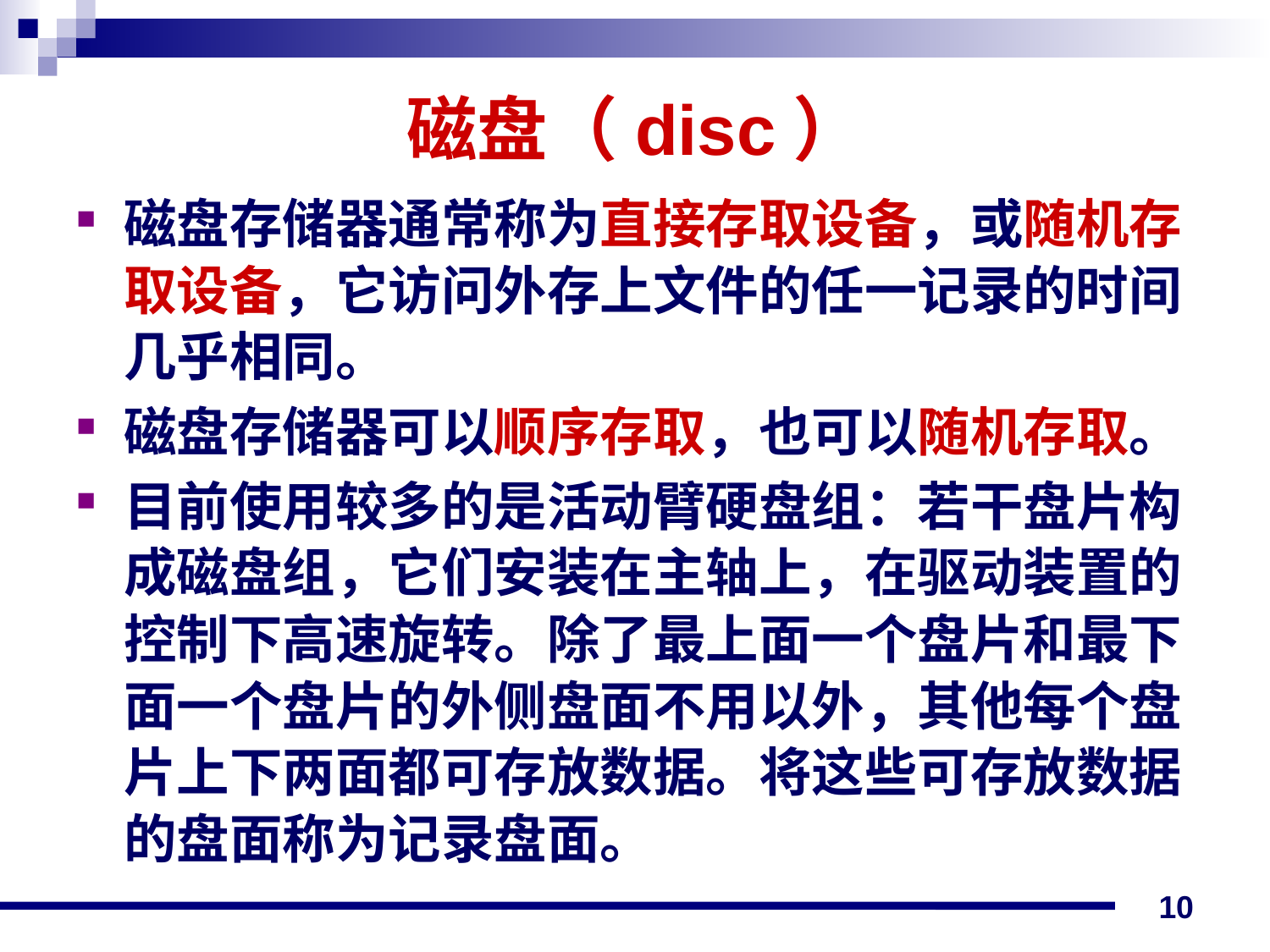

# 磁盘（disc）
磁盘存储器通常称为直接存取设备，或随机存取设备，它访问外存上文件的任一记录的时间几乎相同。
磁盘存储器可以顺序存取，也可以随机存取。
目前使用较多的是活动臂硬盘组：若干盘片构成磁盘组，它们安装在主轴上，在驱动装置的控制下高速旋转。除了最上面一个盘片和最下面一个盘片的外侧盘面不用以外，其他每个盘片上下两面都可存放数据。将这些可存放数据的盘面称为记录盘面。
10